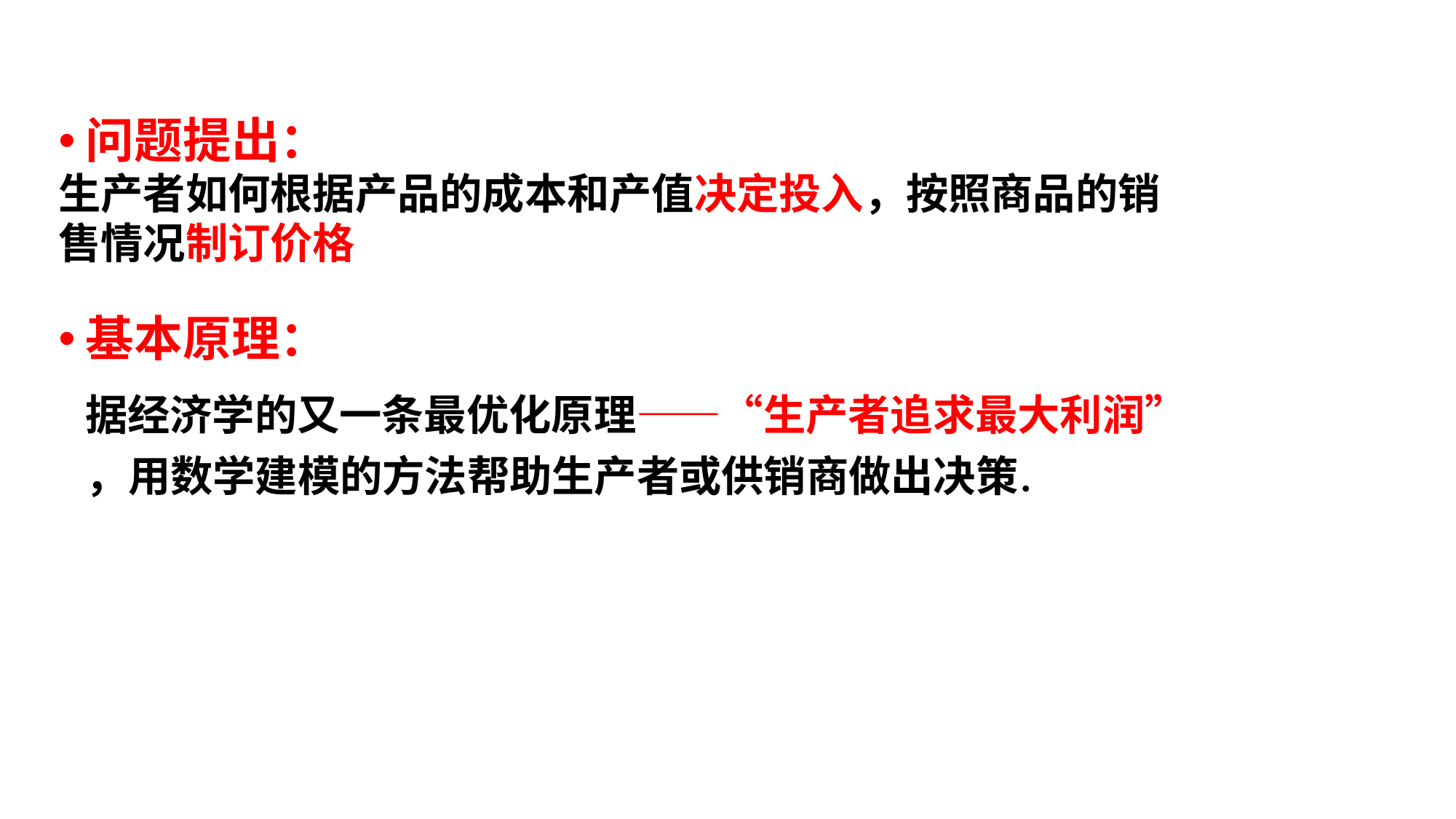

问题提出：
生产者如何根据产品的成本和产值决定投入，按照商品的销
售情况制订价格

基本原理：
   据经济学的又一条最优化原理——“生产者追求最大利润” ，用数学建模的方法帮助生产者或供销商做出决策.